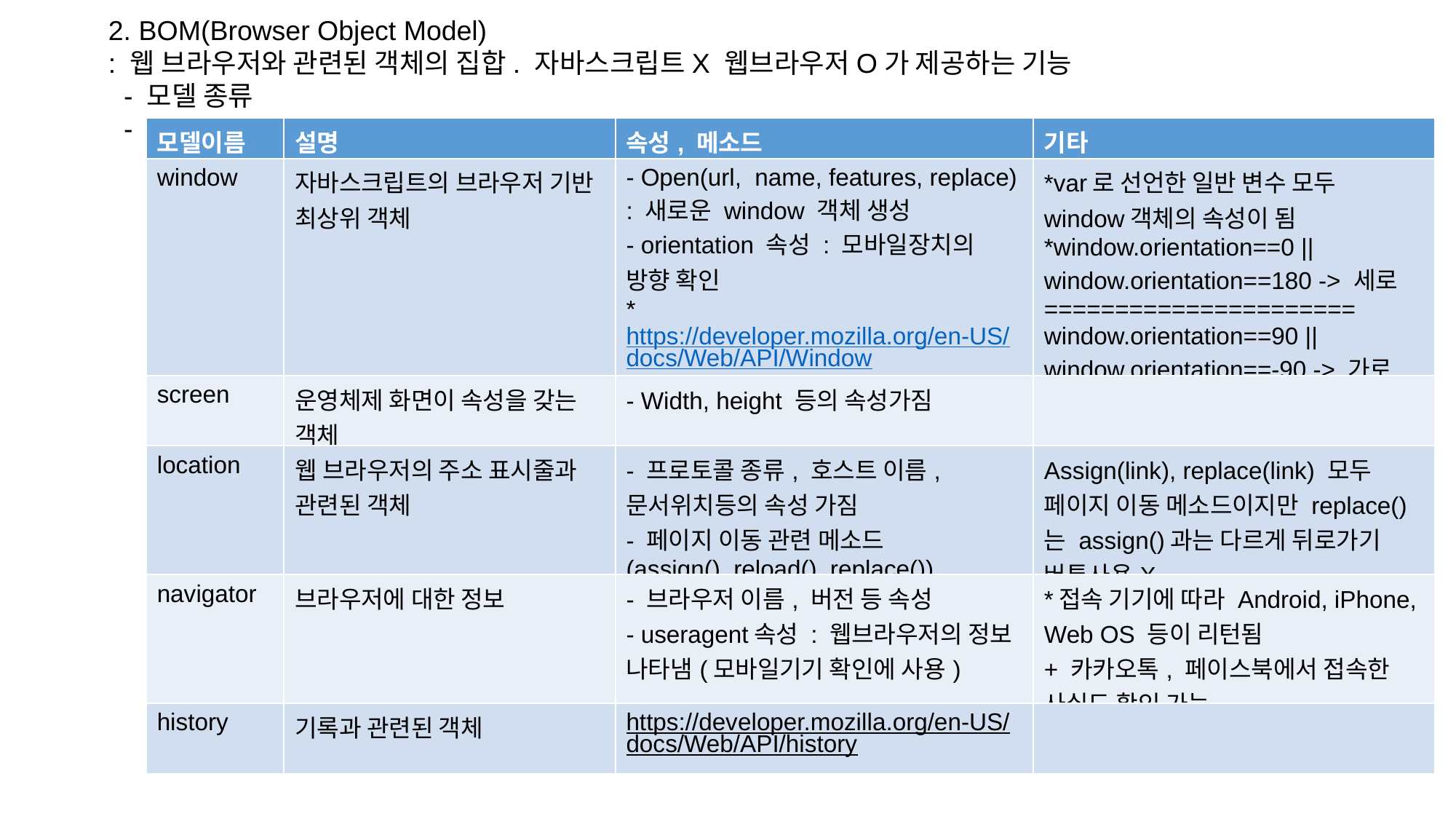

2. BOM(Browser Object Model)
: 웹 브라우저와 관련된 객체의 집합. 자바스크립트X 웹브라우저O가 제공하는 기능
  - 모델 종류
  -

| 모델이름 | 설명 | 속성, 메소드 | 기타 |
| --- | --- | --- | --- |
| window | 자바스크립트의 브라우저 기반 최상위 객체 | - Open(url, name, features, replace) : 새로운 window 객체 생성 - orientation 속성 : 모바일장치의 방향 확인 \* https://developer.mozilla.org/en-US/docs/Web/API/Window 참조 | \*var로 선언한 일반 변수 모두 window객체의 속성이 됨 \*window.orientation==0 || window.orientation==180 -> 세로 ====================== window.orientation==90 || window.orientation==-90 -> 가로 |
| screen | 운영체제 화면이 속성을 갖는 객체 | - Width, height 등의 속성가짐 |  |
| location | 웹 브라우저의 주소 표시줄과 관련된 객체 | - 프로토콜 종류, 호스트 이름, 문서위치등의 속성 가짐 - 페이지 이동 관련 메소드 (assign(), reload(), replace()) | Assign(link), replace(link) 모두 페이지 이동 메소드이지만 replace()는 assign()과는 다르게 뒤로가기 버튼사용X |
| navigator | 브라우저에 대한 정보 | - 브라우저 이름, 버전 등 속성 - useragent속성 : 웹브라우저의 정보 나타냄(모바일기기 확인에 사용) | \*접속 기기에 따라 Android, iPhone, Web OS 등이 리턴됨 + 카카오톡, 페이스북에서 접속한 사실도 확인 가능 |
| history | 기록과 관련된 객체 | https://developer.mozilla.org/en-US/docs/Web/API/history |  |